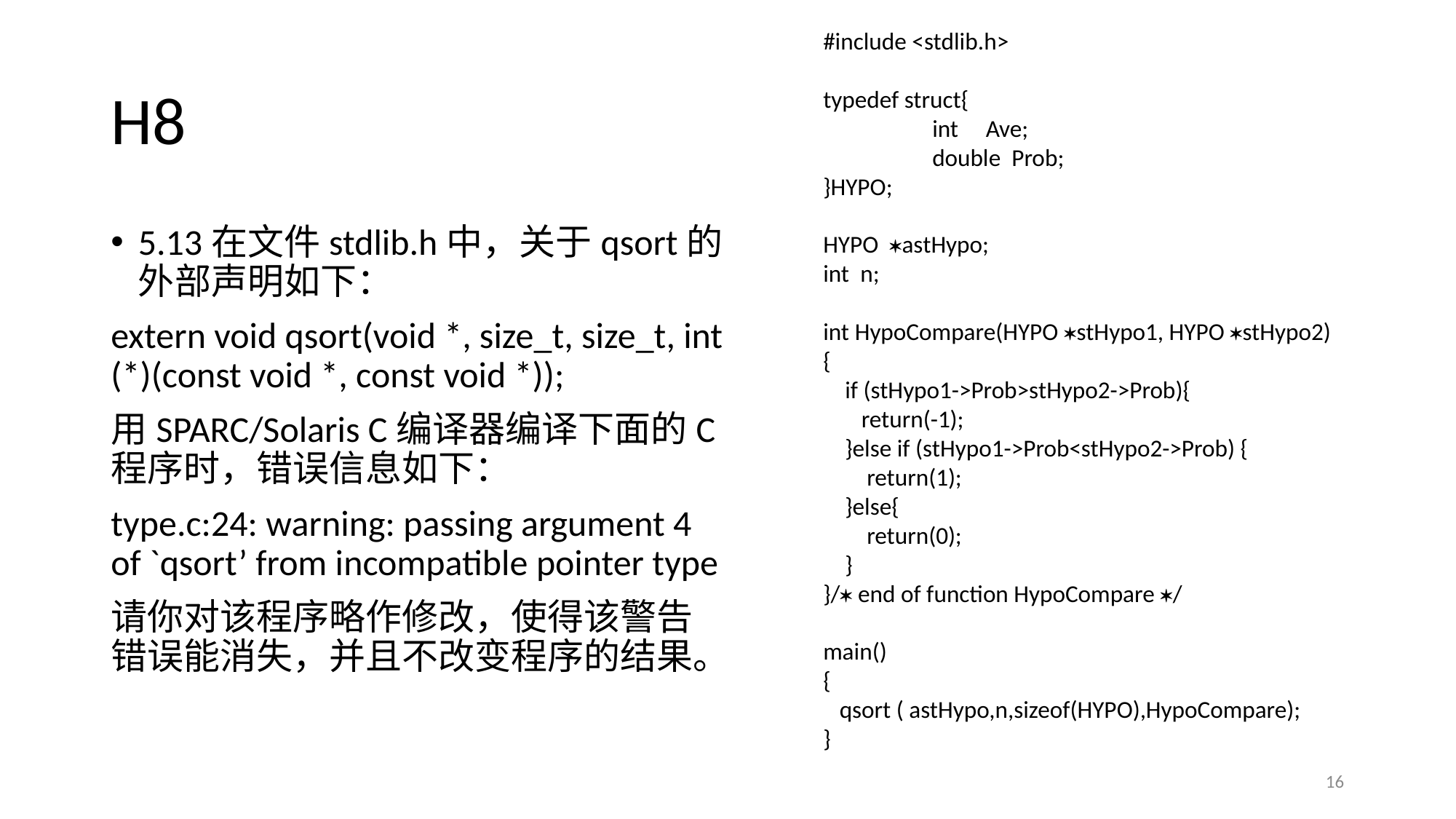

#include <stdlib.h>

typedef struct{
    	int     Ave;
    	double  Prob;
}HYPO;

HYPO  ∗astHypo;
int  n;

int HypoCompare(HYPO ∗stHypo1, HYPO ∗stHypo2)
{
    if (stHypo1->Prob>stHypo2->Prob){
       return(-1);
    }else if (stHypo1->Prob<stHypo2->Prob) {
        return(1);
    }else{
        return(0);
    }
}/∗ end of function HypoCompare ∗/

main()
{
   qsort ( astHypo,n,sizeof(HYPO),HypoCompare);
}

# H8
5.13在文件stdlib.h中，关于qsort的外部声明如下：
extern void qsort(void *, size_t, size_t, int (*)(const void *, const void *));
用SPARC/Solaris C编译器编译下面的C程序时，错误信息如下：
type.c:24: warning: passing argument 4 of `qsort’ from incompatible pointer type
请你对该程序略作修改，使得该警告错误能消失，并且不改变程序的结果。
16